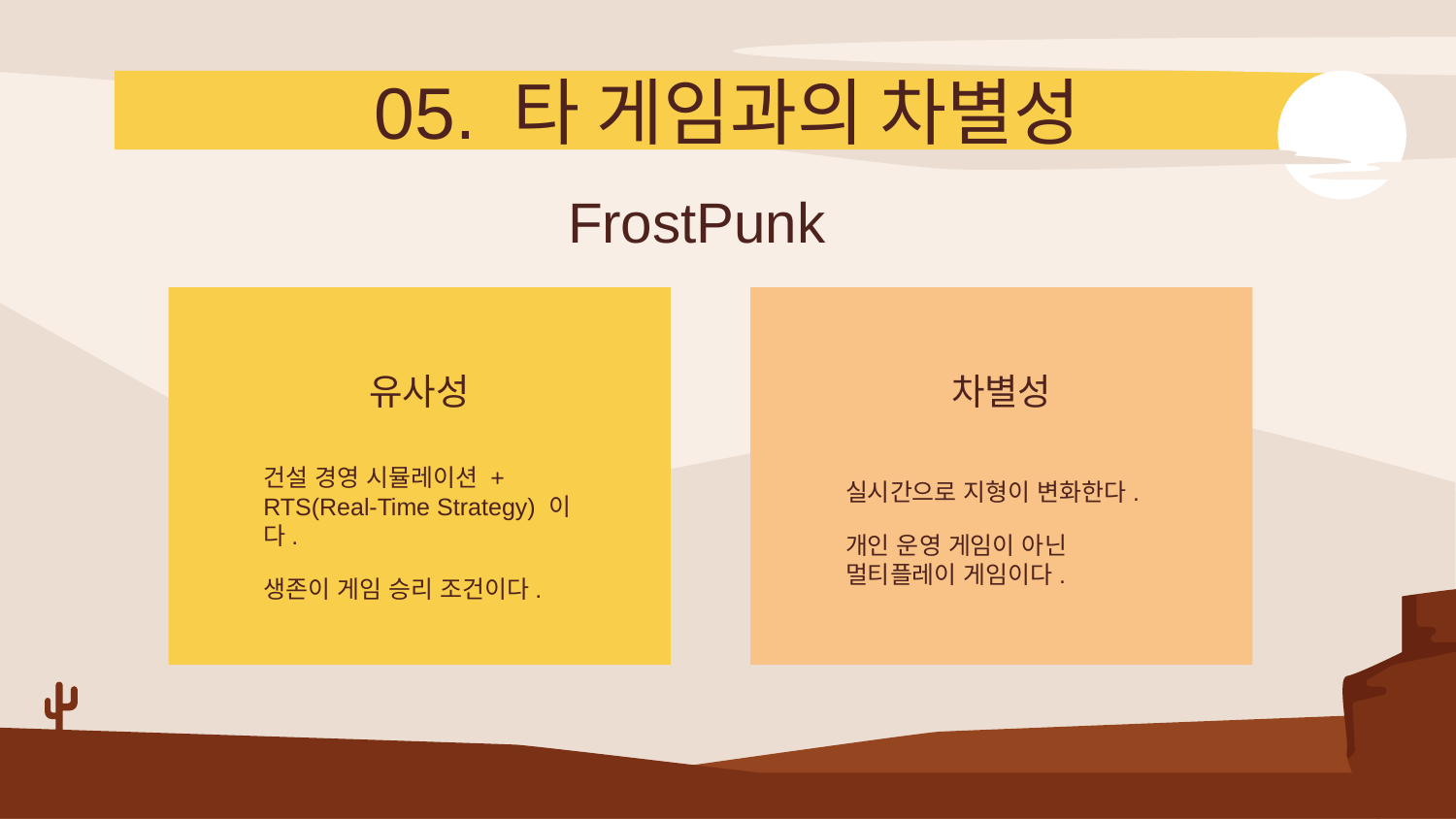

# 05. 타 게임과의 차별성

FrostPunk

유사성
차별성
실시간으로 지형이 변화한다.
개인 운영 게임이 아닌 멀티플레이 게임이다.
건설 경영 시뮬레이션 + RTS(Real-Time Strategy) 이다.
생존이 게임 승리 조건이다.